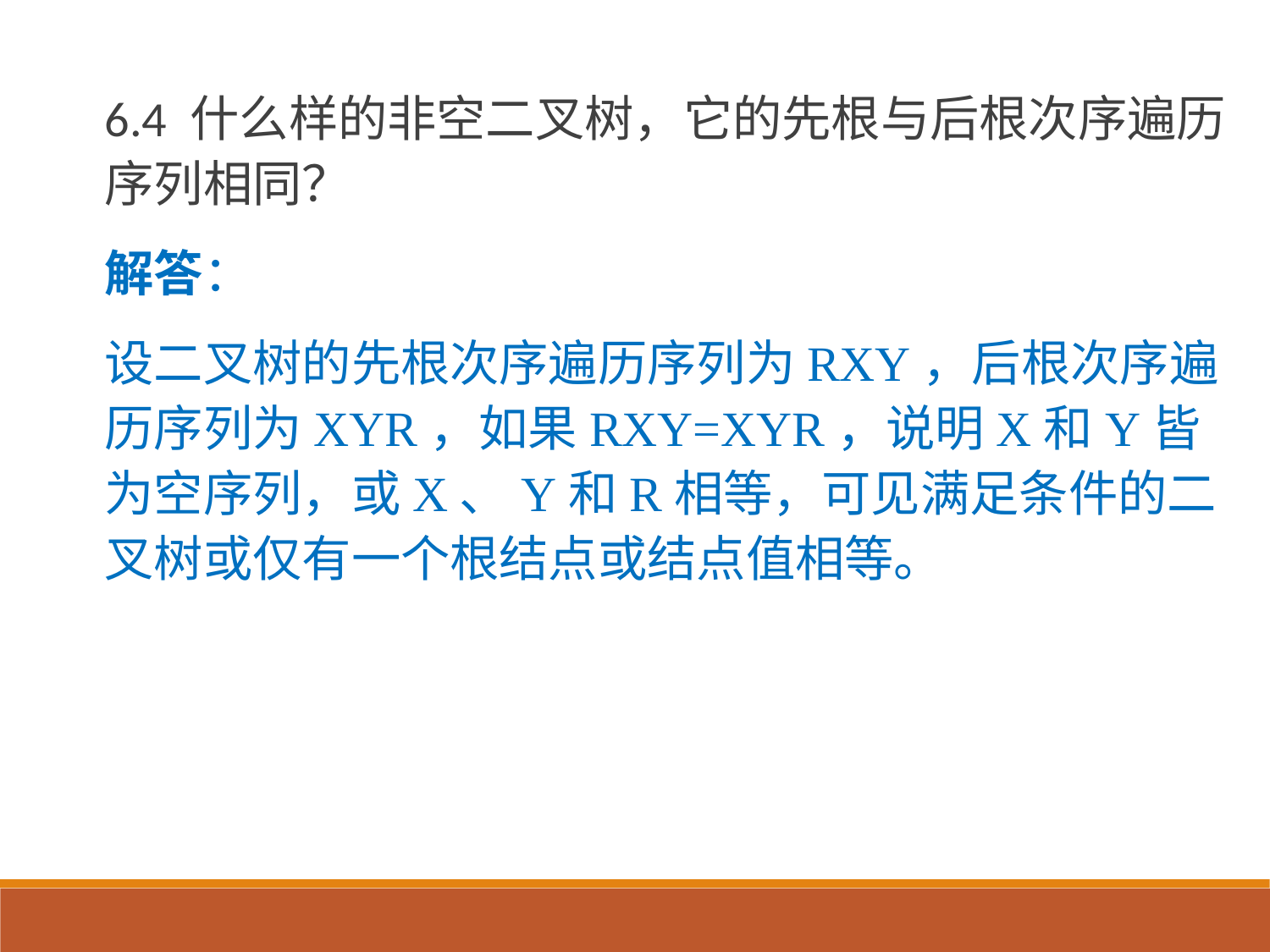

6.4 什么样的非空二叉树，它的先根与后根次序遍历序列相同？
解答：
设二叉树的先根次序遍历序列为RXY，后根次序遍历序列为XYR，如果RXY=XYR，说明X和Y皆为空序列，或X、Y和R相等，可见满足条件的二叉树或仅有一个根结点或结点值相等。